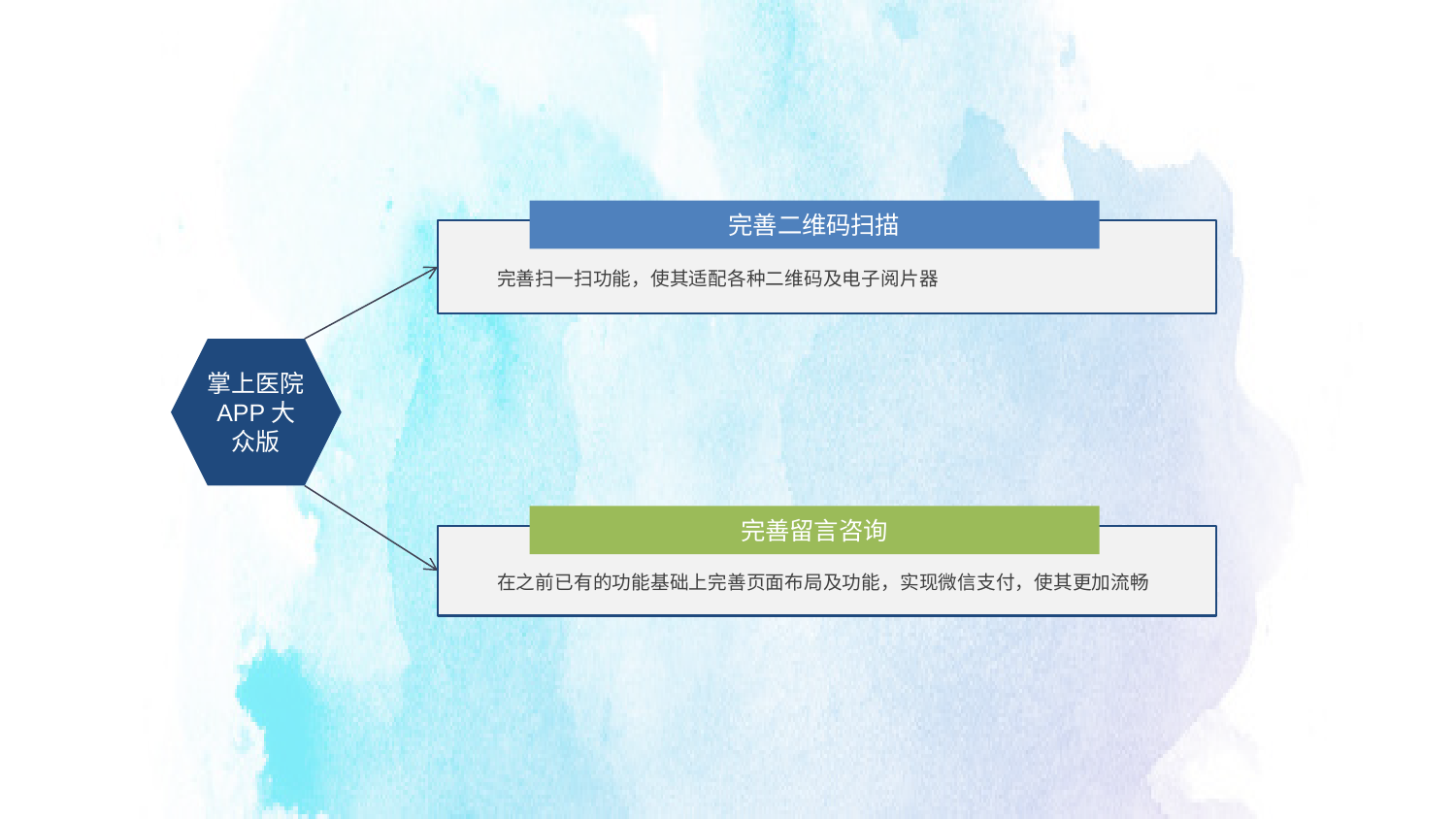

完善二维码扫描

完善扫一扫功能，使其适配各种二维码及电子阅片器
掌上医院APP大众版
完善留言咨询

在之前已有的功能基础上完善页面布局及功能，实现微信支付，使其更加流畅